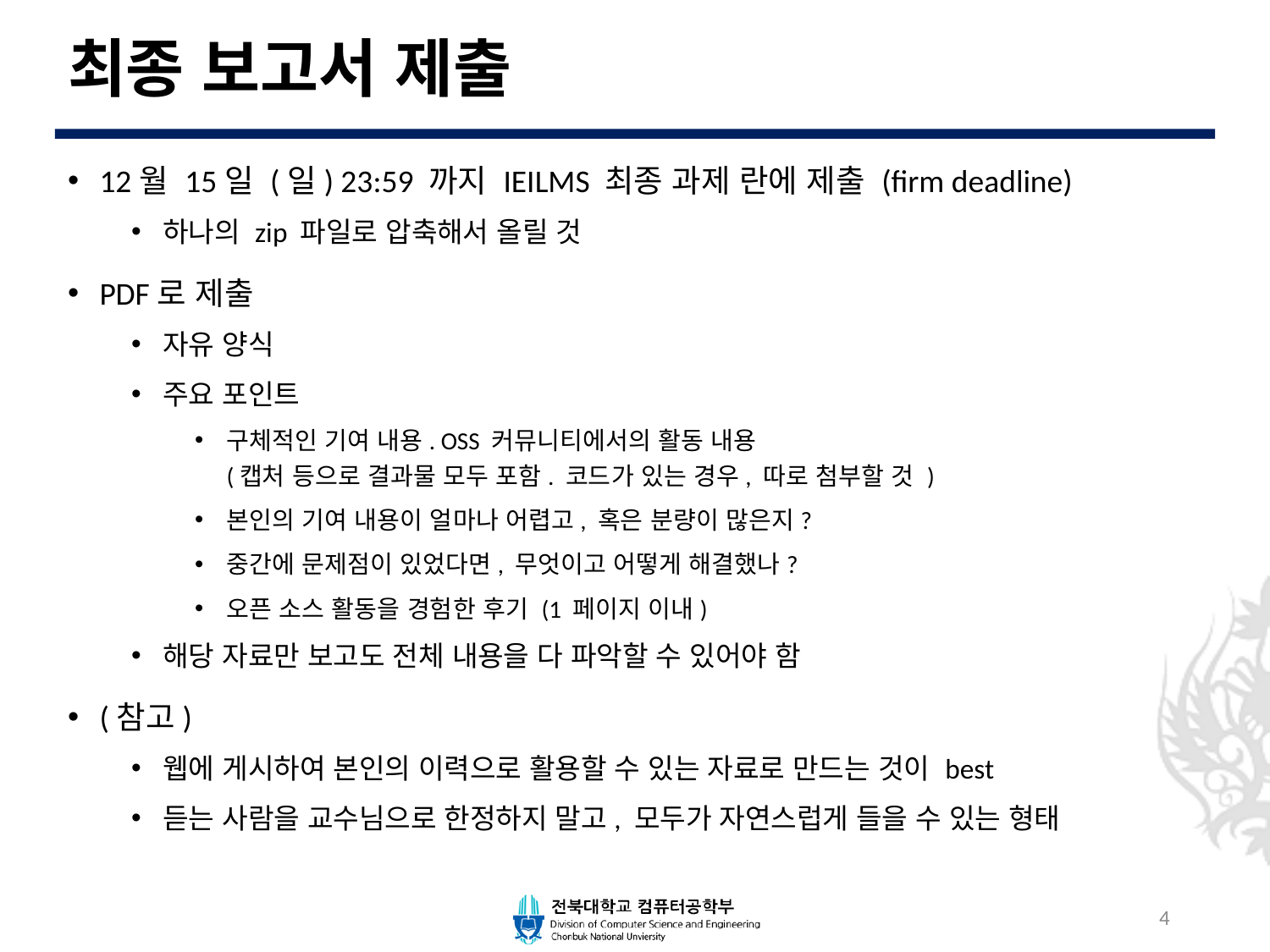

# 최종 보고서 제출
12월 15일 (일) 23:59 까지 IEILMS 최종 과제 란에 제출 (firm deadline)
하나의 zip 파일로 압축해서 올릴 것
PDF로 제출
자유 양식
주요 포인트
구체적인 기여 내용. OSS 커뮤니티에서의 활동 내용
(캡처 등으로 결과물 모두 포함. 코드가 있는 경우, 따로 첨부할 것 )
본인의 기여 내용이 얼마나 어렵고, 혹은 분량이 많은지?
중간에 문제점이 있었다면, 무엇이고 어떻게 해결했나?
오픈 소스 활동을 경험한 후기 (1 페이지 이내)
해당 자료만 보고도 전체 내용을 다 파악할 수 있어야 함
(참고)
웹에 게시하여 본인의 이력으로 활용할 수 있는 자료로 만드는 것이 best
듣는 사람을 교수님으로 한정하지 말고, 모두가 자연스럽게 들을 수 있는 형태
4